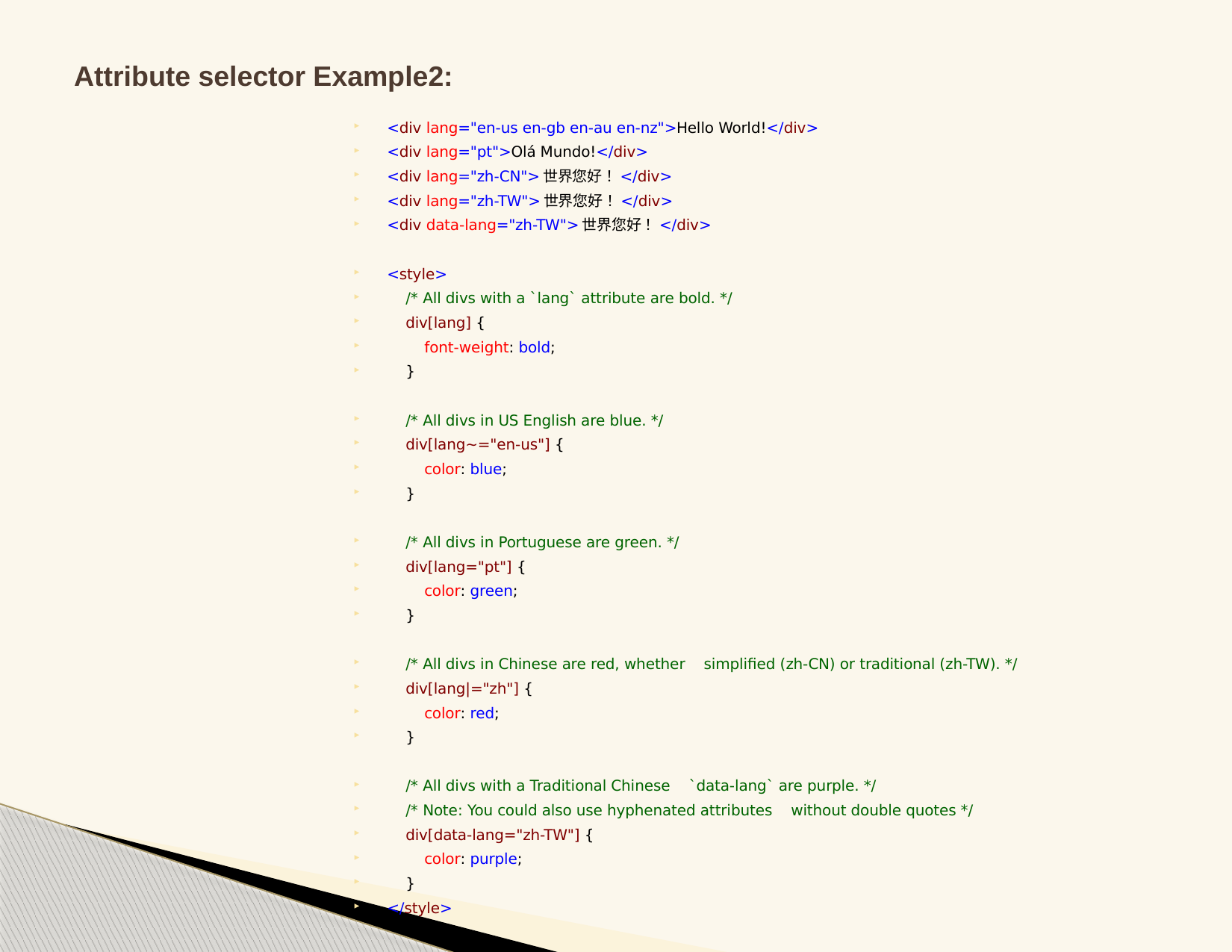

# Attribute selector Example2:
<div lang="en-us en-gb en-au en-nz">Hello World!</div>
<div lang="pt">Olá Mundo!</div>
<div lang="zh-CN">世界您好！</div>
<div lang="zh-TW">世界您好！</div>
<div data-lang="zh-TW">世界您好！</div>

<style>
    /* All divs with a `lang` attribute are bold. */
    div[lang] {
        font-weight: bold;
    }

    /* All divs in US English are blue. */
    div[lang~="en-us"] {
        color: blue;
    }

    /* All divs in Portuguese are green. */
    div[lang="pt"] {
        color: green;
    }

    /* All divs in Chinese are red, whether    simplified (zh-CN) or traditional (zh-TW). */
    div[lang|="zh"] {
        color: red;
    }

    /* All divs with a Traditional Chinese    `data-lang` are purple. */
    /* Note: You could also use hyphenated attributes    without double quotes */
    div[data-lang="zh-TW"] {
        color: purple;
    }
</style>